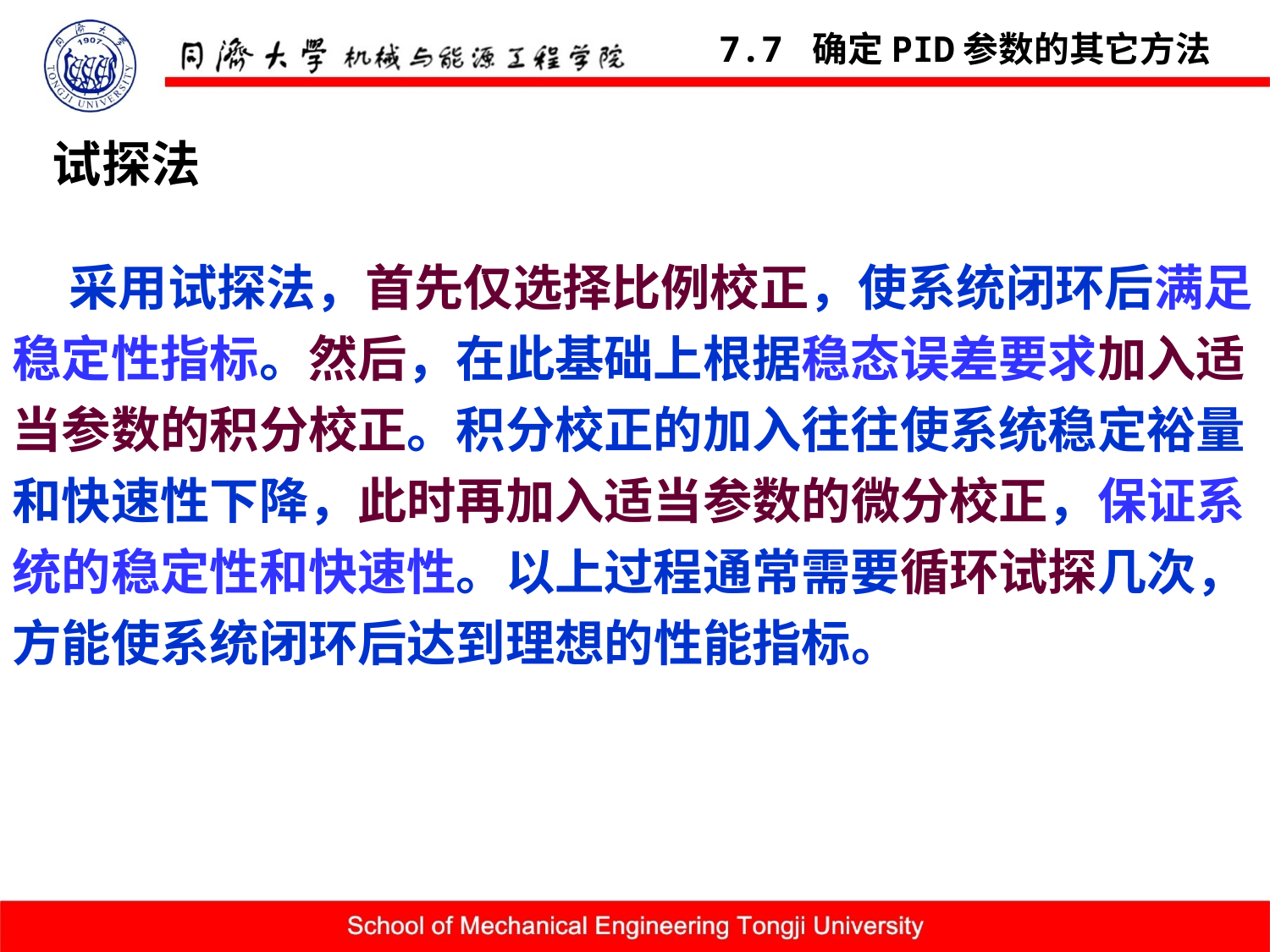

7.7 确定PID参数的其它方法
# 试探法
    采用试探法，首先仅选择比例校正，使系统闭环后满足稳定性指标。然后，在此基础上根据稳态误差要求加入适当参数的积分校正。积分校正的加入往往使系统稳定裕量和快速性下降，此时再加入适当参数的微分校正，保证系统的稳定性和快速性。以上过程通常需要循环试探几次，方能使系统闭环后达到理想的性能指标。